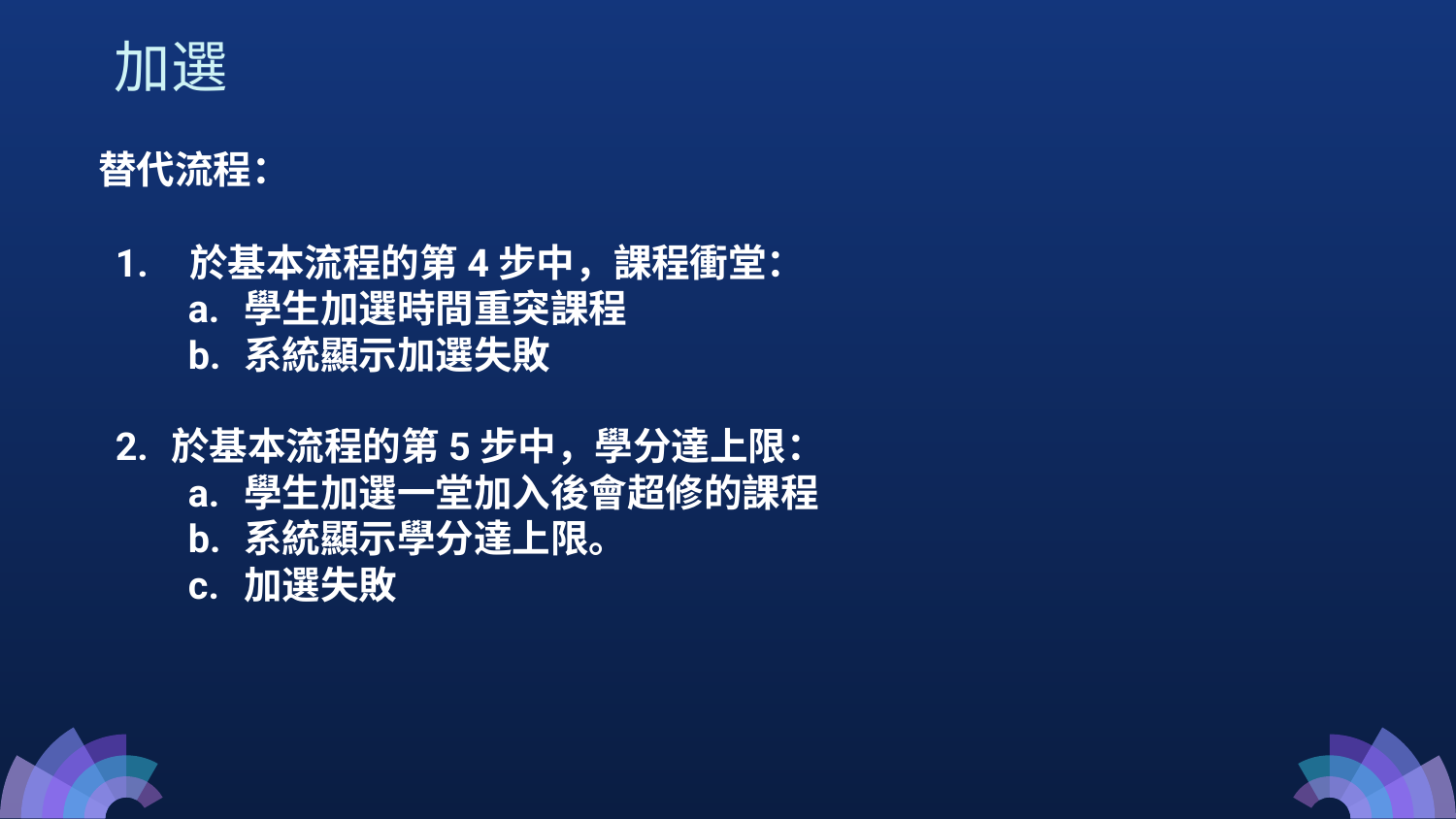

加選
替代流程：

 於基本流程的第4步中，課程衝堂：
學生加選時間重突課程
系統顯示加選失敗

於基本流程的第5步中，學分達上限：
學生加選一堂加入後會超修的課程
系統顯示學分達上限。
加選失敗